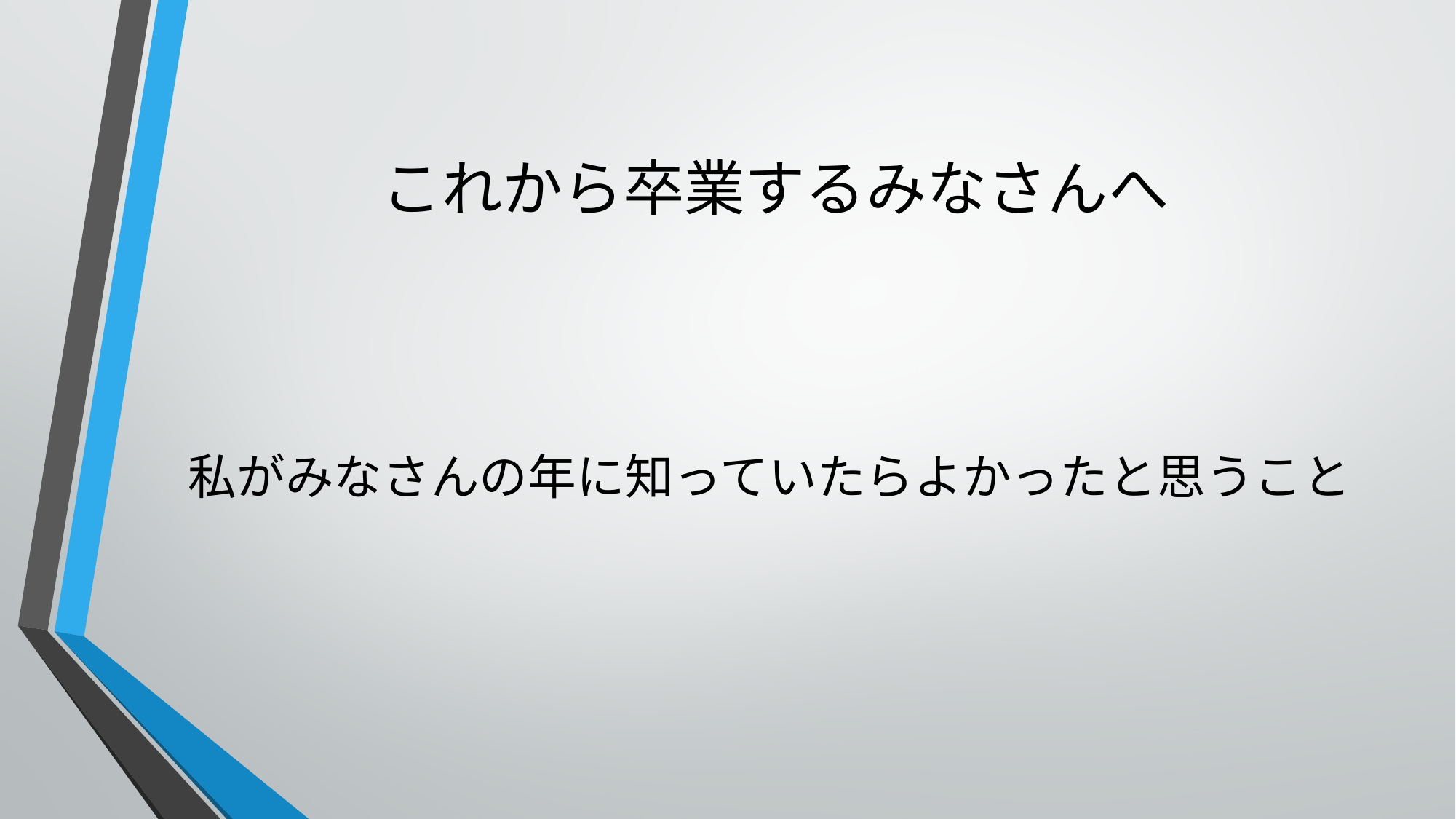

# これから卒業するみなさんへ
私がみなさんの年に知っていたらよかったと思うこと